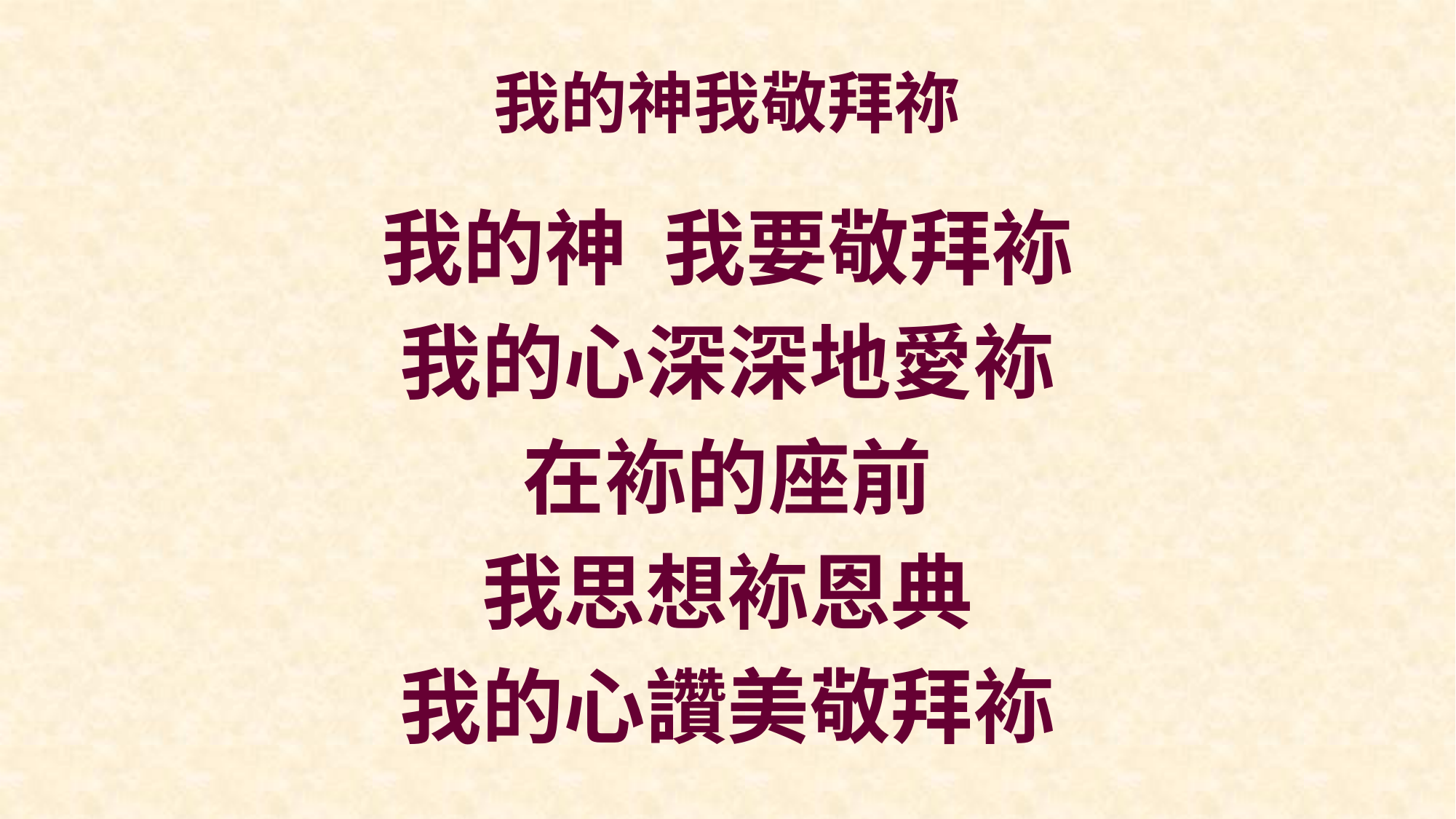

# 我的神我敬拜祢
我的神  我要敬拜袮
我的心深深地愛袮
在袮的座前
我思想袮恩典
我的心讚美敬拜袮